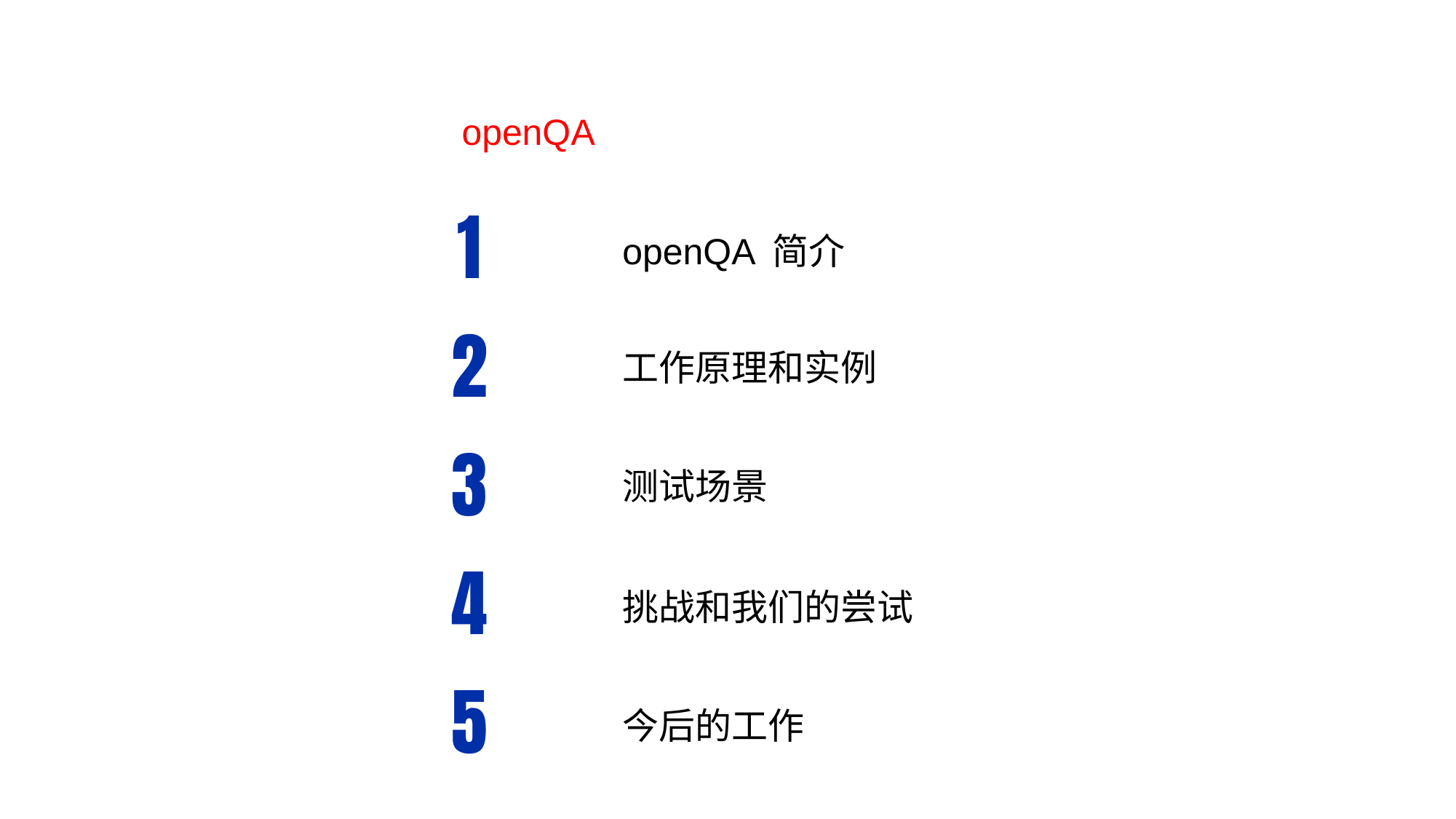

openQA
1
openQA 简介
2
工作原理和实例
3
测试场景
4
挑战和我们的尝试
5
今后的工作